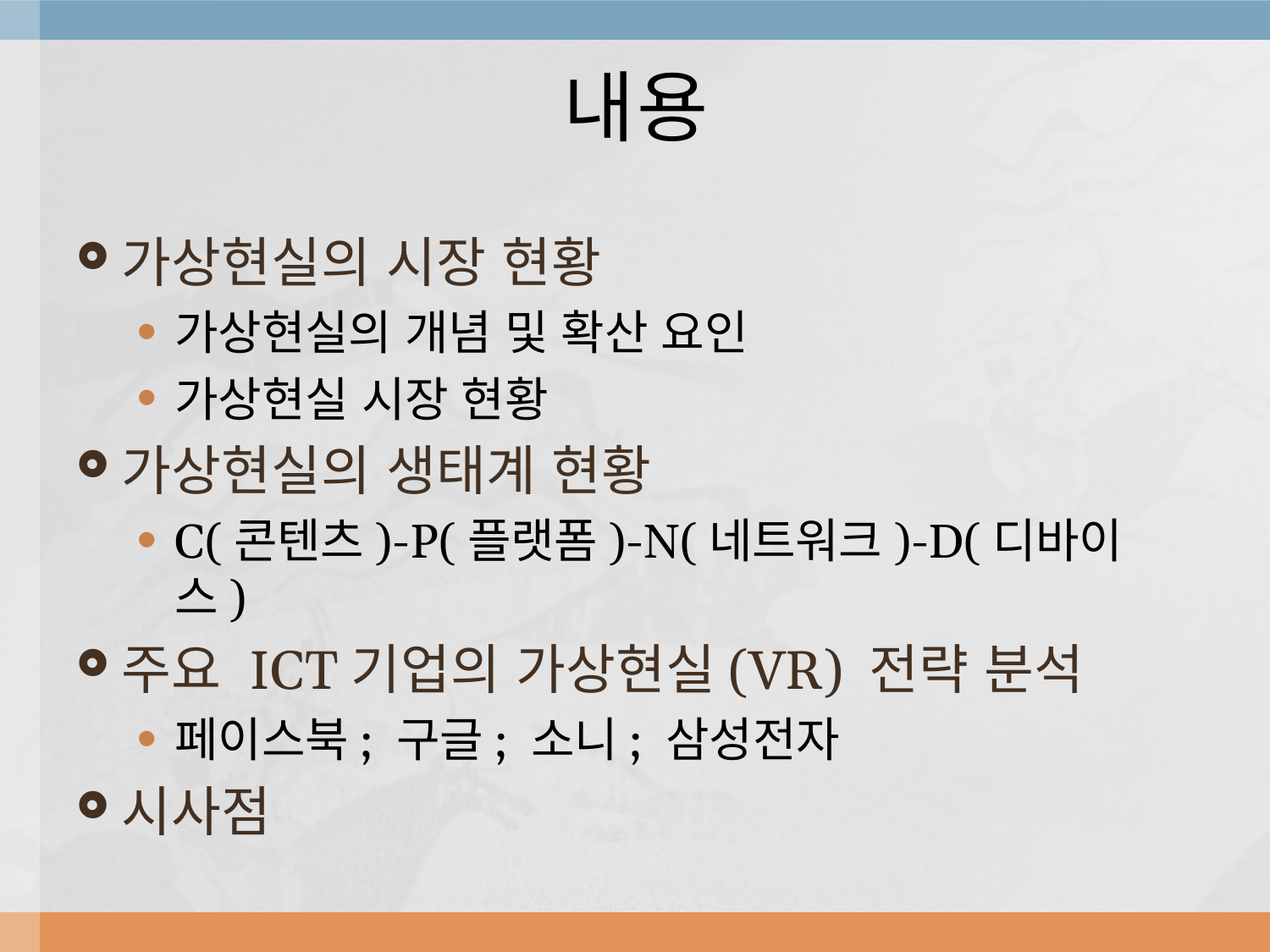

# 내용
가상현실의 시장 현황
가상현실의 개념 및 확산 요인
가상현실 시장 현황
가상현실의 생태계 현황
C(콘텐츠)-P(플랫폼)-N(네트워크)-D(디바이스)
주요 ICT기업의 가상현실(VR) 전략 분석
페이스북; 구글; 소니; 삼성전자
시사점